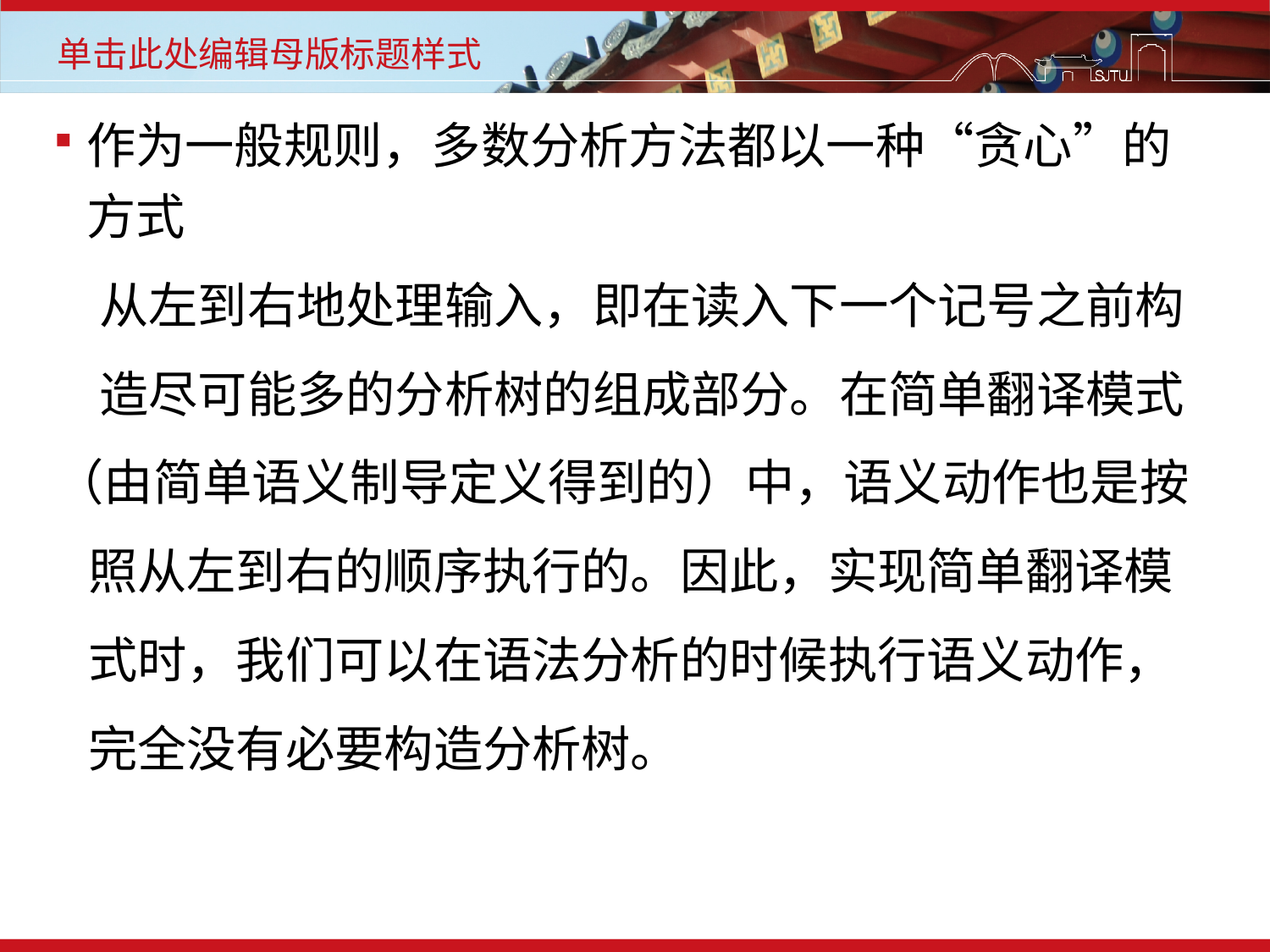

作为一般规则，多数分析方法都以一种“贪心”的方式
   从左到右地处理输入，即在读入下一个记号之前构
   造尽可能多的分析树的组成部分。在简单翻译模式
（由简单语义制导定义得到的）中，语义动作也是按
  照从左到右的顺序执行的。因此，实现简单翻译模
  式时，我们可以在语法分析的时候执行语义动作，
  完全没有必要构造分析树。